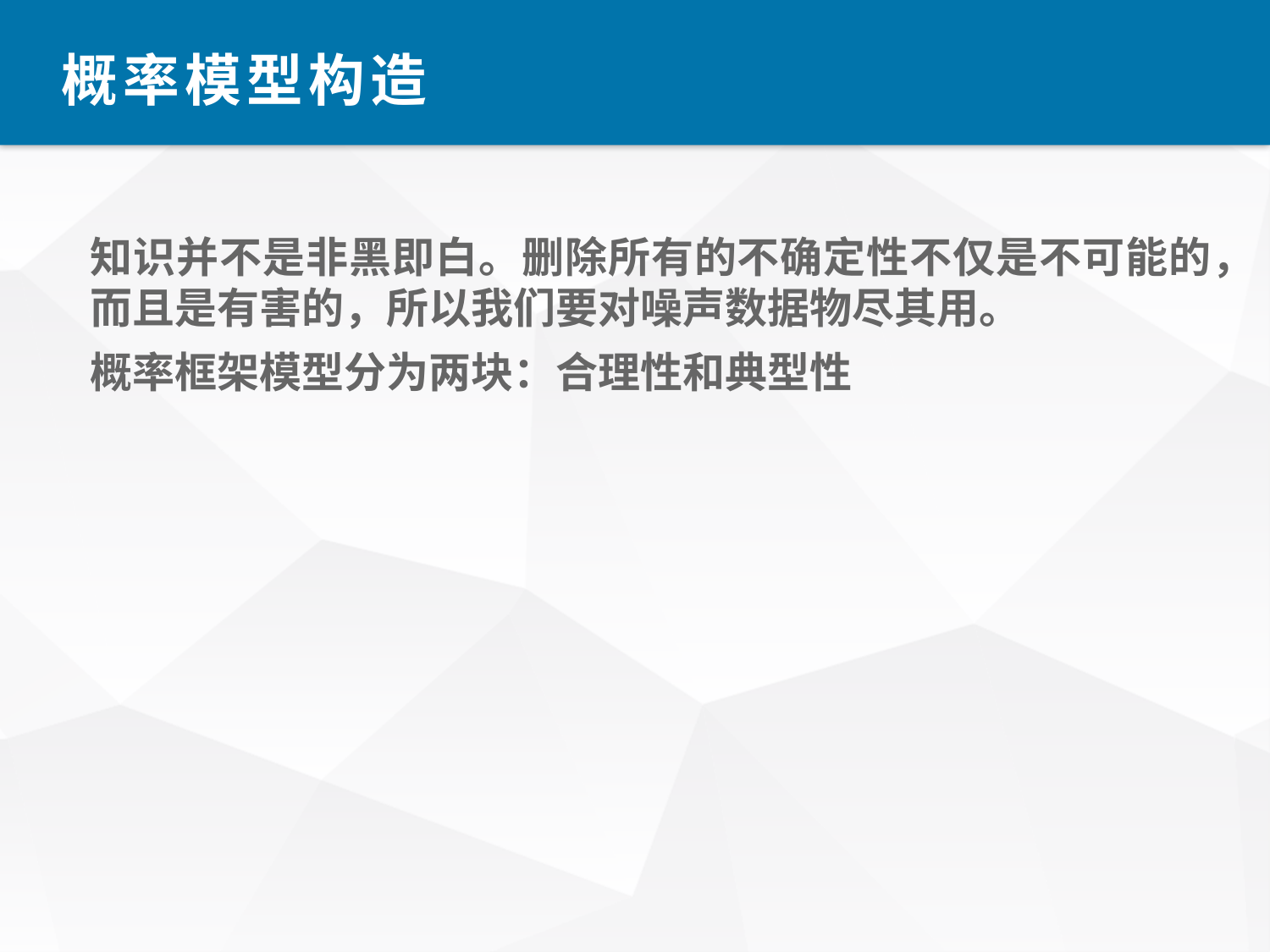

概率模型构造
知识并不是非黑即白。删除所有的不确定性不仅是不可能的，而且是有害的，所以我们要对噪声数据物尽其用。
概率框架模型分为两块：合理性和典型性